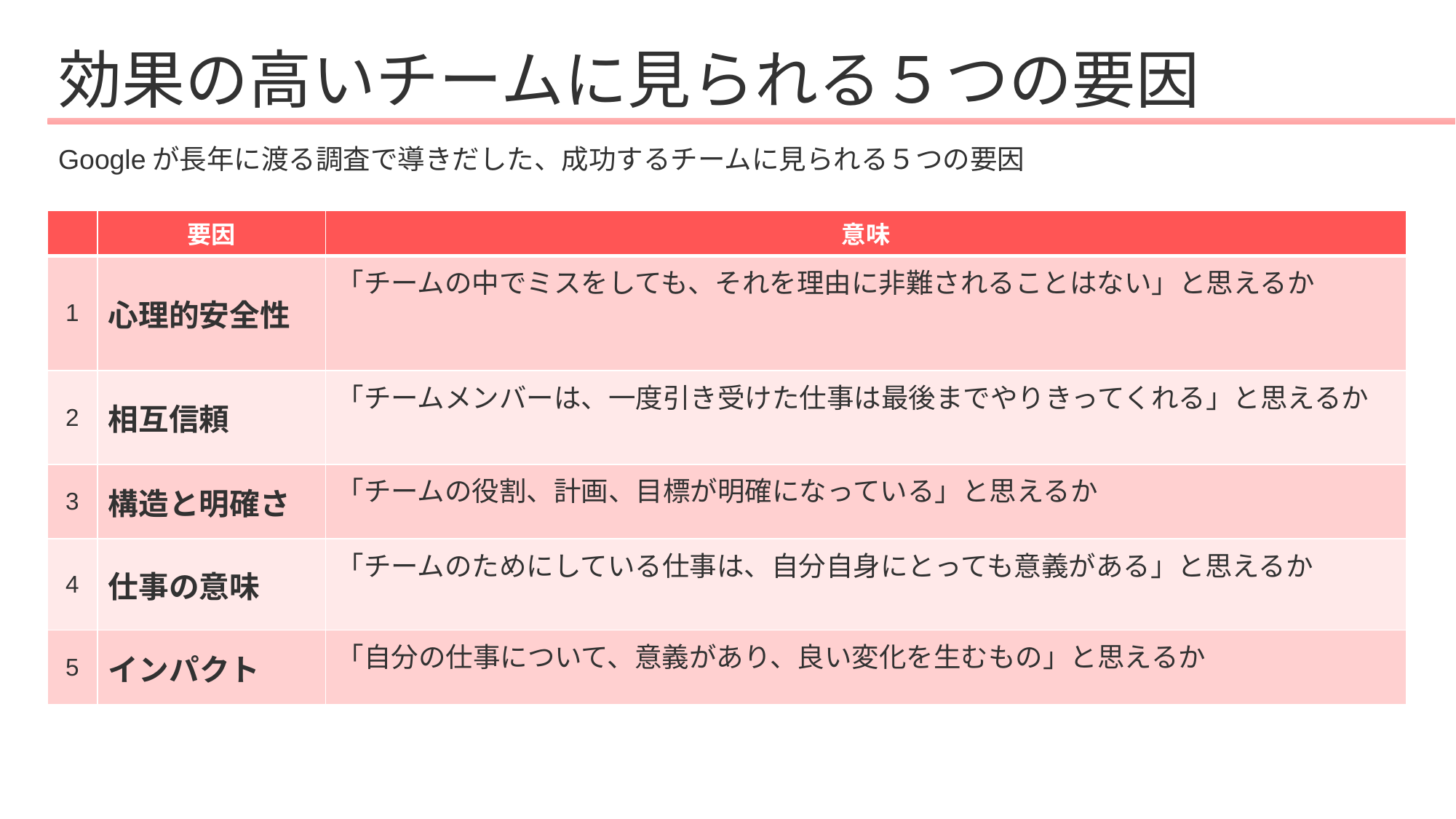

# 効果の高いチームに見られる５つの要因
Googleが長年に渡る調査で導きだした、成功するチームに見られる５つの要因
|  | 要因 | 意味 |
| --- | --- | --- |
| 1 | 心理的安全性 | 「チームの中でミスをしても、それを理由に非難されることはない」と思えるか |
| 2 | 相互信頼 | 「チームメンバーは、一度引き受けた仕事は最後までやりきってくれる」と思えるか |
| 3 | 構造と明確さ | 「チームの役割、計画、目標が明確になっている」と思えるか |
| 4 | 仕事の意味 | 「チームのためにしている仕事は、自分自身にとっても意義がある」と思えるか |
| 5 | インパクト | 「自分の仕事について、意義があり、良い変化を生むもの」と思えるか |
95